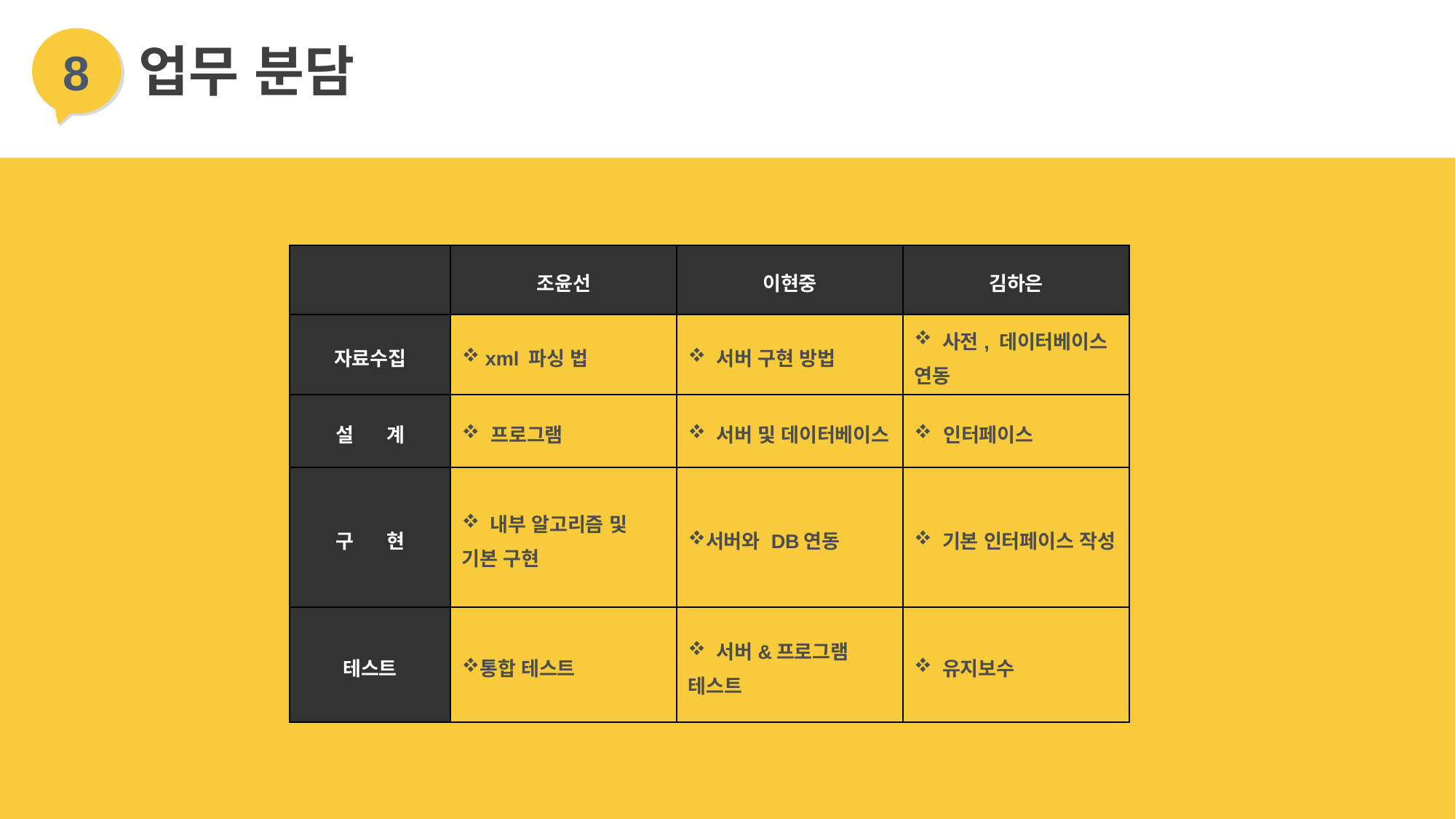

8

업무 분담
|  | 조윤선 | 이현중 | 김하은 |
| --- | --- | --- | --- |
| 자료수집 | xml 파싱 법 | 서버 구현 방법 | 사전, 데이터베이스 연동 |
| 설 계 | 프로그램 | 서버 및 데이터베이스 | 인터페이스 |
| 구 현 | 내부 알고리즘 및 기본 구현 | 서버와 DB연동 | 기본 인터페이스 작성 |
| 테스트 | 통합 테스트 | 서버&프로그램 테스트 | 유지보수 |